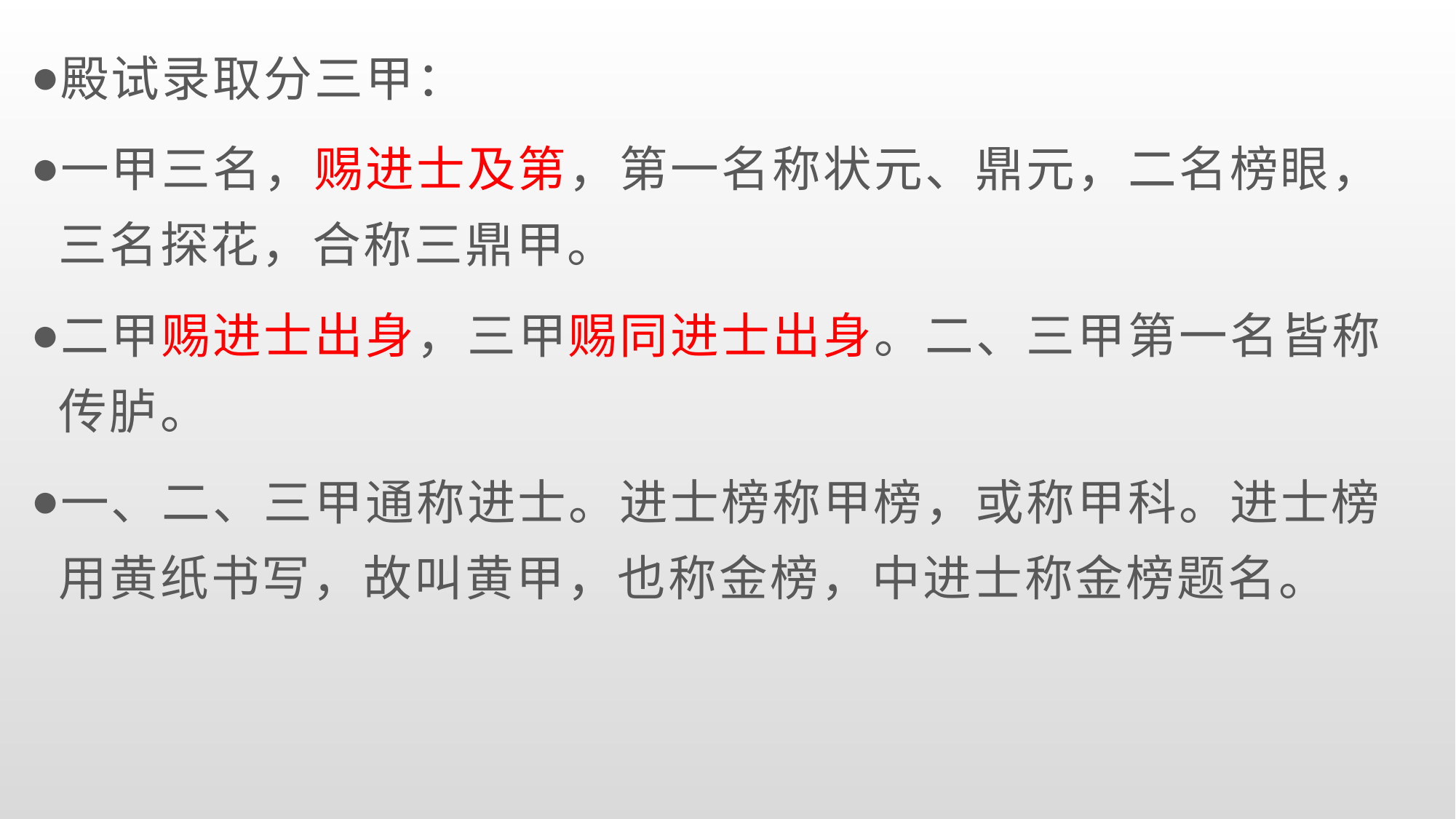

殿试录取分三甲：
一甲三名，赐进士及第，第一名称状元、鼎元，二名榜眼，三名探花，合称三鼎甲。
二甲赐进士出身，三甲赐同进士出身。二、三甲第一名皆称传胪。
一、二、三甲通称进士。进士榜称甲榜，或称甲科。进士榜用黄纸书写，故叫黄甲，也称金榜，中进士称金榜题名。